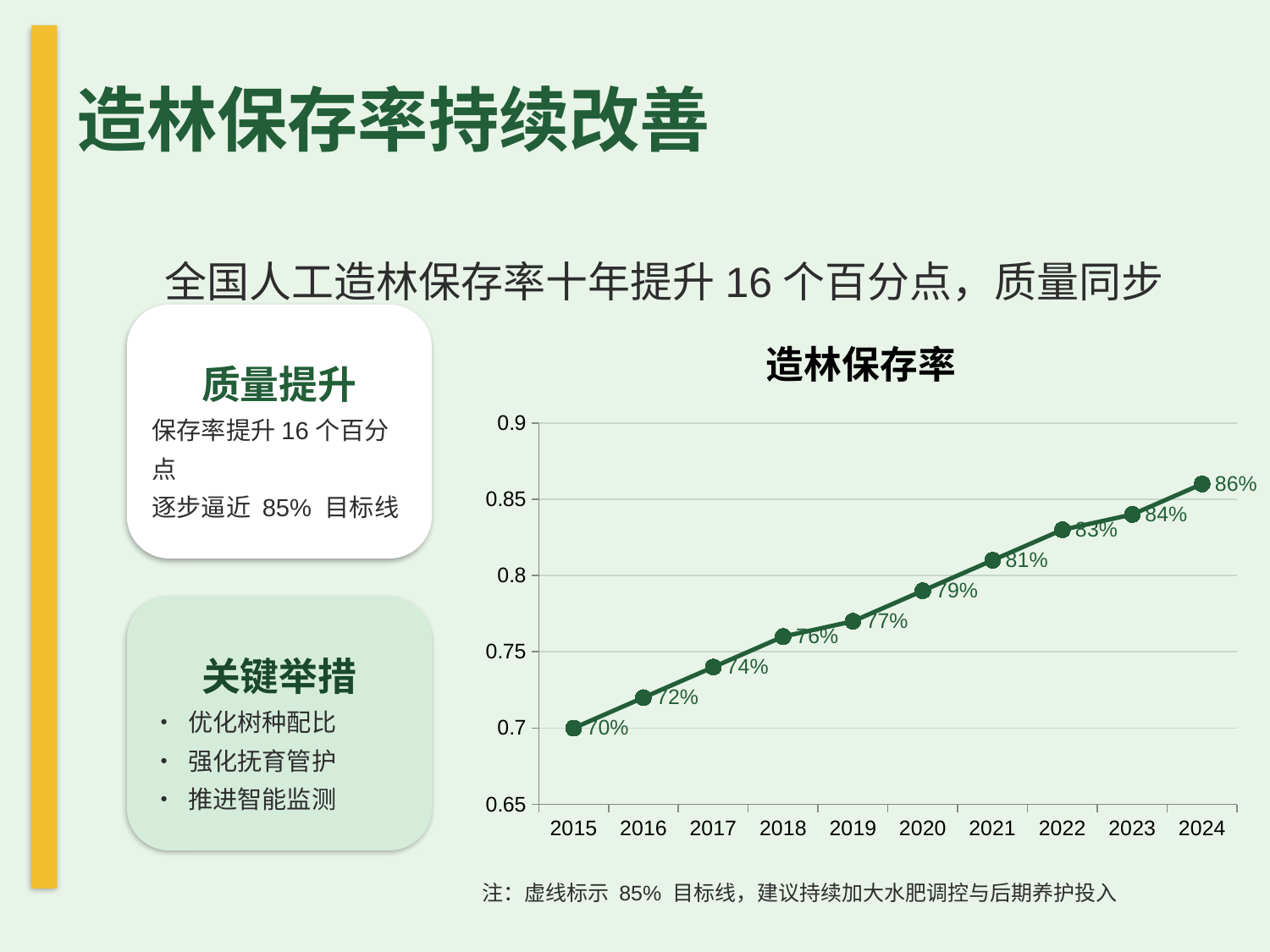

# 造林保存率持续改善
全国人工造林保存率十年提升16个百分点，质量同步跃升
质量提升
保存率提升16个百分点
逐步逼近 85% 目标线

### Chart

| Category | 造林保存率 |
|---|---|
| 2015 | 0.7 |
| 2016 | 0.72 |
| 2017 | 0.74 |
| 2018 | 0.76 |
| 2019 | 0.77 |
| 2020 | 0.79 |
| 2021 | 0.81 |
| 2022 | 0.83 |
| 2023 | 0.84 |
| 2024 | 0.86 |
关键举措
• 优化树种配比
• 强化抚育管护
• 推进智能监测
注：虚线标示 85% 目标线，建议持续加大水肥调控与后期养护投入